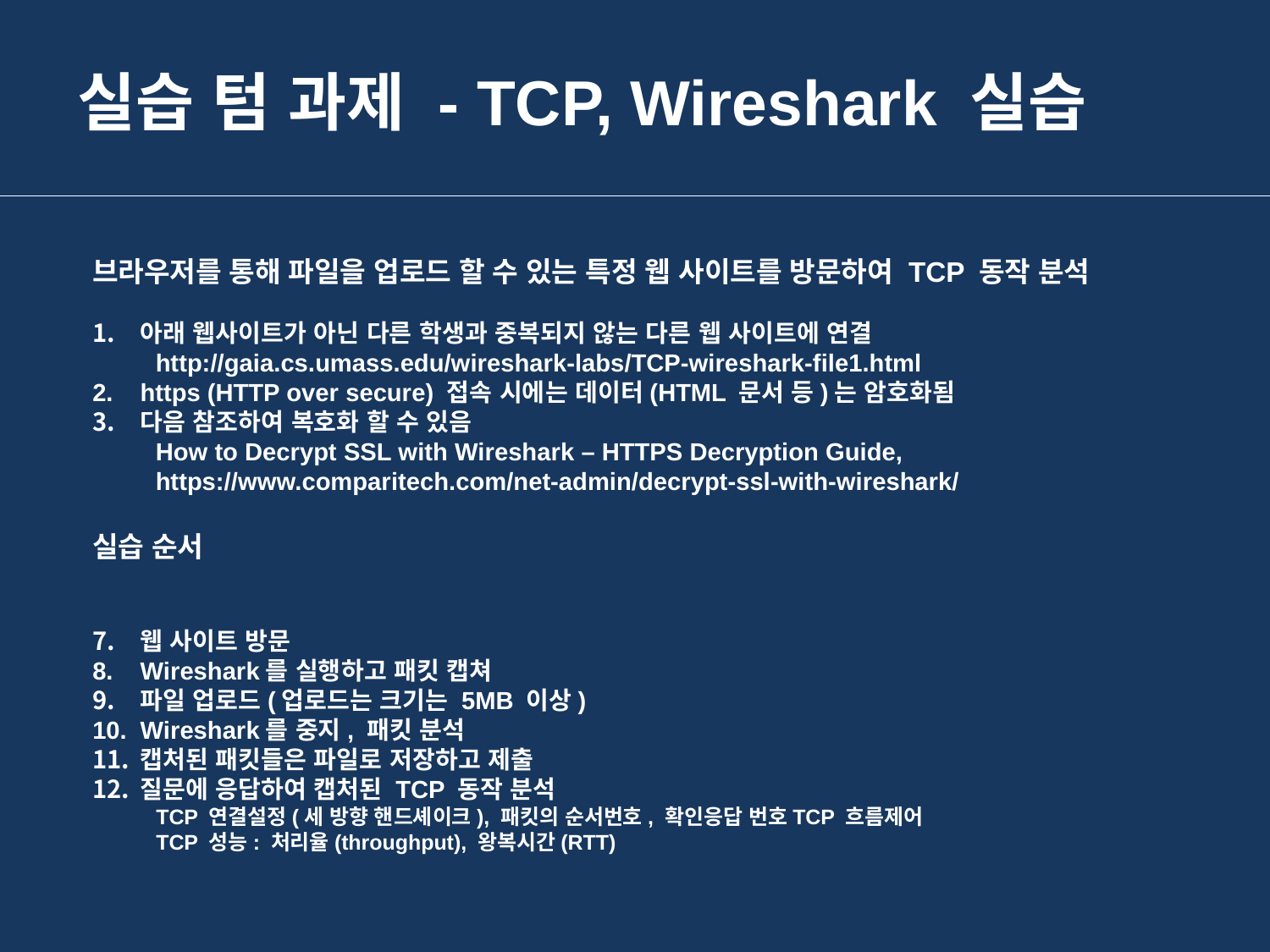

실습 텀 과제 - TCP, Wireshark 실습
브라우저를 통해 파일을 업로드 할 수 있는 특정 웹 사이트를 방문하여 TCP 동작 분석

아래 웹사이트가 아닌 다른 학생과 중복되지 않는 다른 웹 사이트에 연결
         http://gaia.cs.umass.edu/wireshark-labs/TCP-wireshark-file1.html
https (HTTP over secure) 접속 시에는 데이터(HTML 문서 등)는 암호화됨
다음 참조하여 복호화 할 수 있음
         How to Decrypt SSL with Wireshark – HTTPS Decryption Guide,
         https://www.comparitech.com/net-admin/decrypt-ssl-with-wireshark/

실습 순서

웹 사이트 방문
Wireshark를 실행하고 패킷 캡쳐
파일 업로드(업로드는 크기는 5MB 이상)
Wireshark를 중지, 패킷 분석
캡처된 패킷들은 파일로 저장하고 제출
질문에 응답하여 캡처된 TCP 동작 분석
TCP 연결설정(세 방향 핸드셰이크), 패킷의 순서번호, 확인응답 번호TCP 흐름제어
TCP 성능: 처리율(throughput), 왕복시간(RTT)